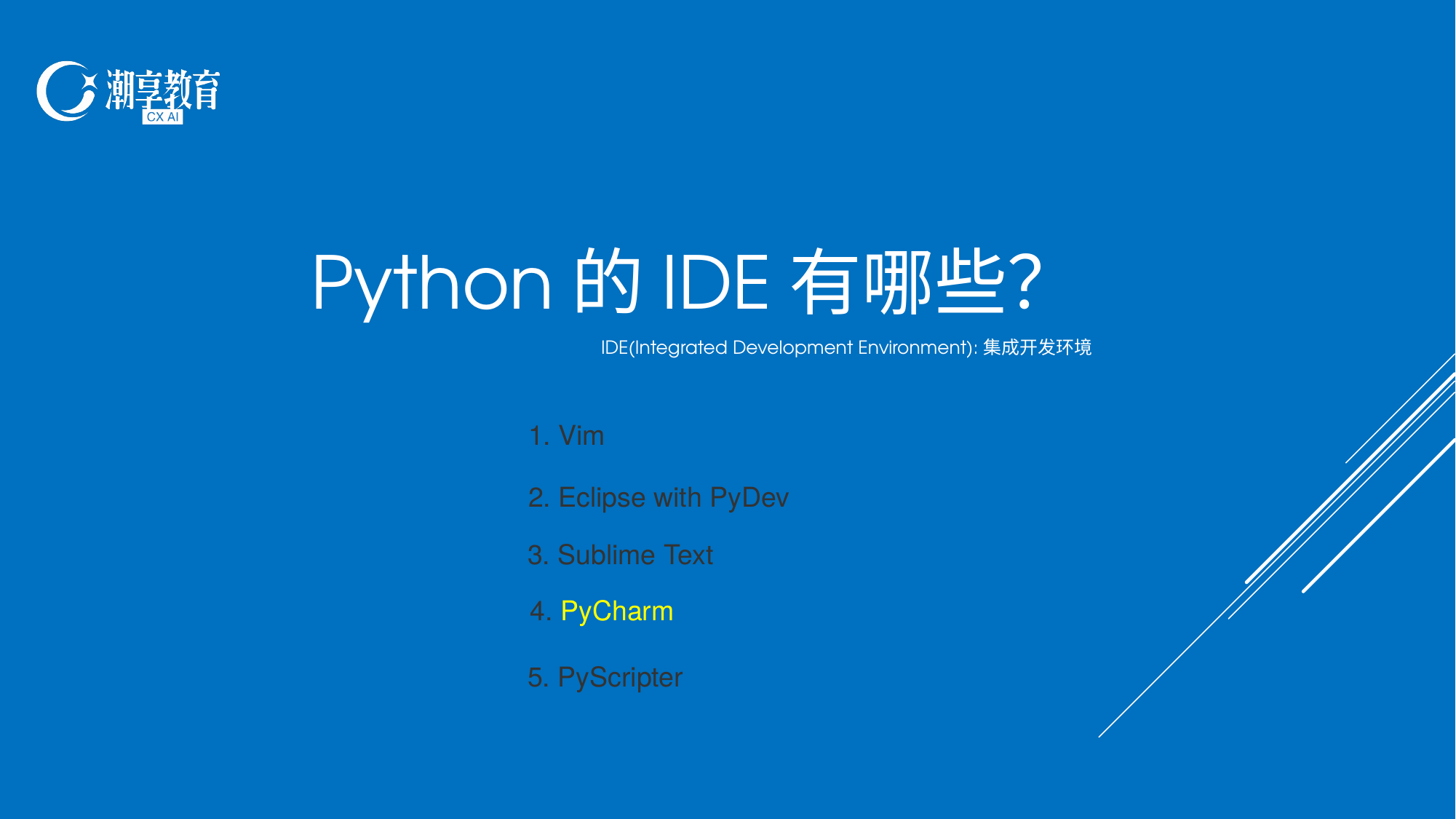

Python的IDE有哪些？
IDE(Integrated Development Environment):集成开发环境
1. Vim
2. Eclipse with PyDev
3. Sublime Text
4. PyCharm
5. PyScripter